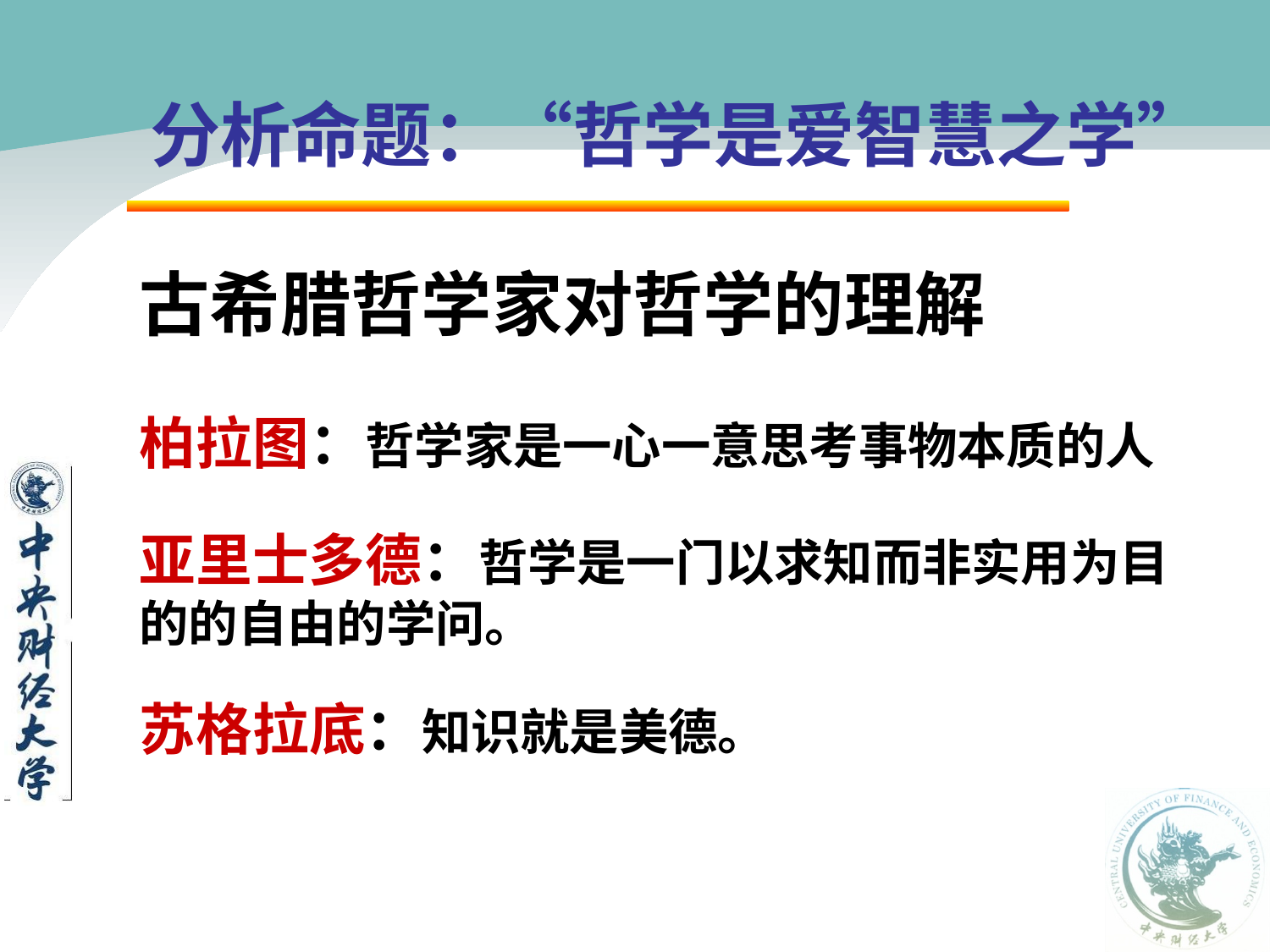

分析命题：“哲学是爱智慧之学”

古希腊哲学家对哲学的理解
柏拉图：哲学家是一心一意思考事物本质的人
亚里士多德：哲学是一门以求知而非实用为目的的自由的学问。
苏格拉底：知识就是美德。